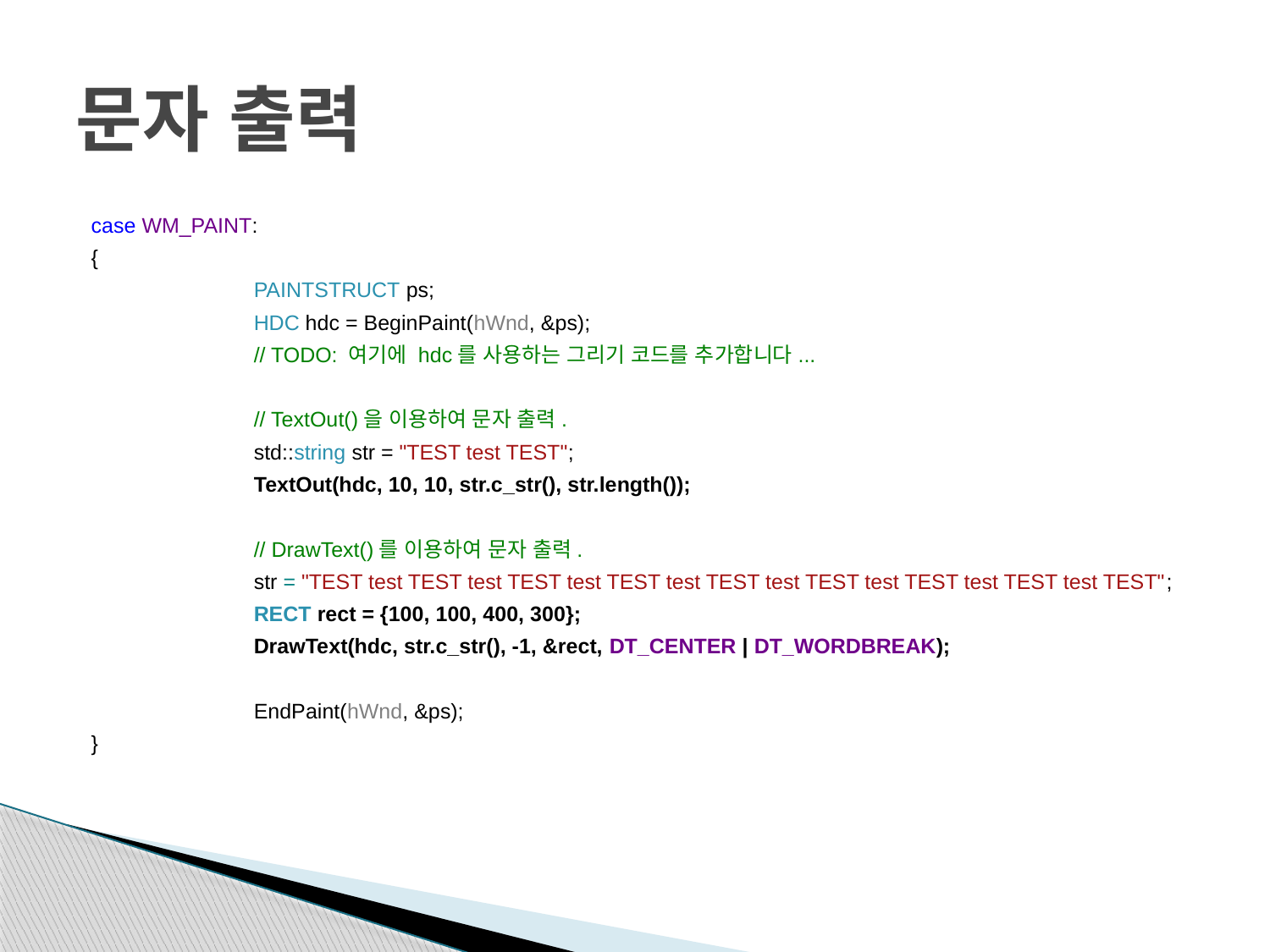

# 문자 출력
case WM_PAINT:
{
		PAINTSTRUCT ps;
		HDC hdc = BeginPaint(hWnd, &ps);
		// TODO: 여기에 hdc를 사용하는 그리기 코드를 추가합니다...

		// TextOut()을 이용하여 문자 출력.
		std::string str = "TEST test TEST";
		TextOut(hdc, 10, 10, str.c_str(), str.length());

		// DrawText()를 이용하여 문자 출력.
		str = "TEST test TEST test TEST test TEST test TEST test TEST test TEST test TEST test TEST";
		RECT rect = {100, 100, 400, 300};
		DrawText(hdc, str.c_str(), -1, &rect, DT_CENTER | DT_WORDBREAK);

		EndPaint(hWnd, &ps);
}